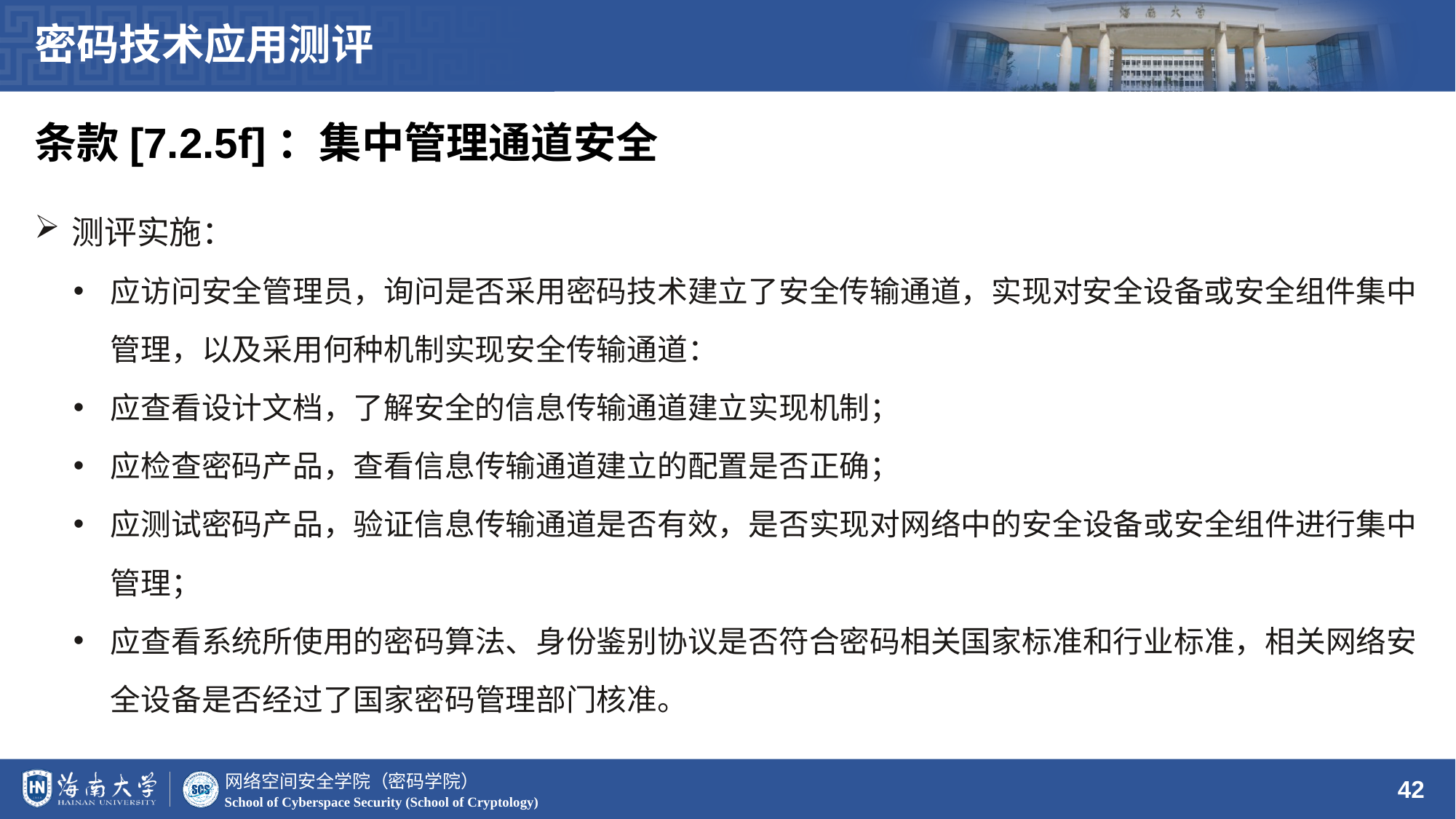

密码技术应用测评
条款[7.2.5f]：集中管理通道安全
测评实施：
应访问安全管理员，询问是否采用密码技术建立了安全传输通道，实现对安全设备或安全组件集中管理，以及采用何种机制实现安全传输通道：
应查看设计文档，了解安全的信息传输通道建立实现机制；
应检查密码产品，查看信息传输通道建立的配置是否正确；
应测试密码产品，验证信息传输通道是否有效，是否实现对网络中的安全设备或安全组件进行集中管理；
应查看系统所使用的密码算法、身份鉴别协议是否符合密码相关国家标准和行业标准，相关网络安全设备是否经过了国家密码管理部门核准。
42